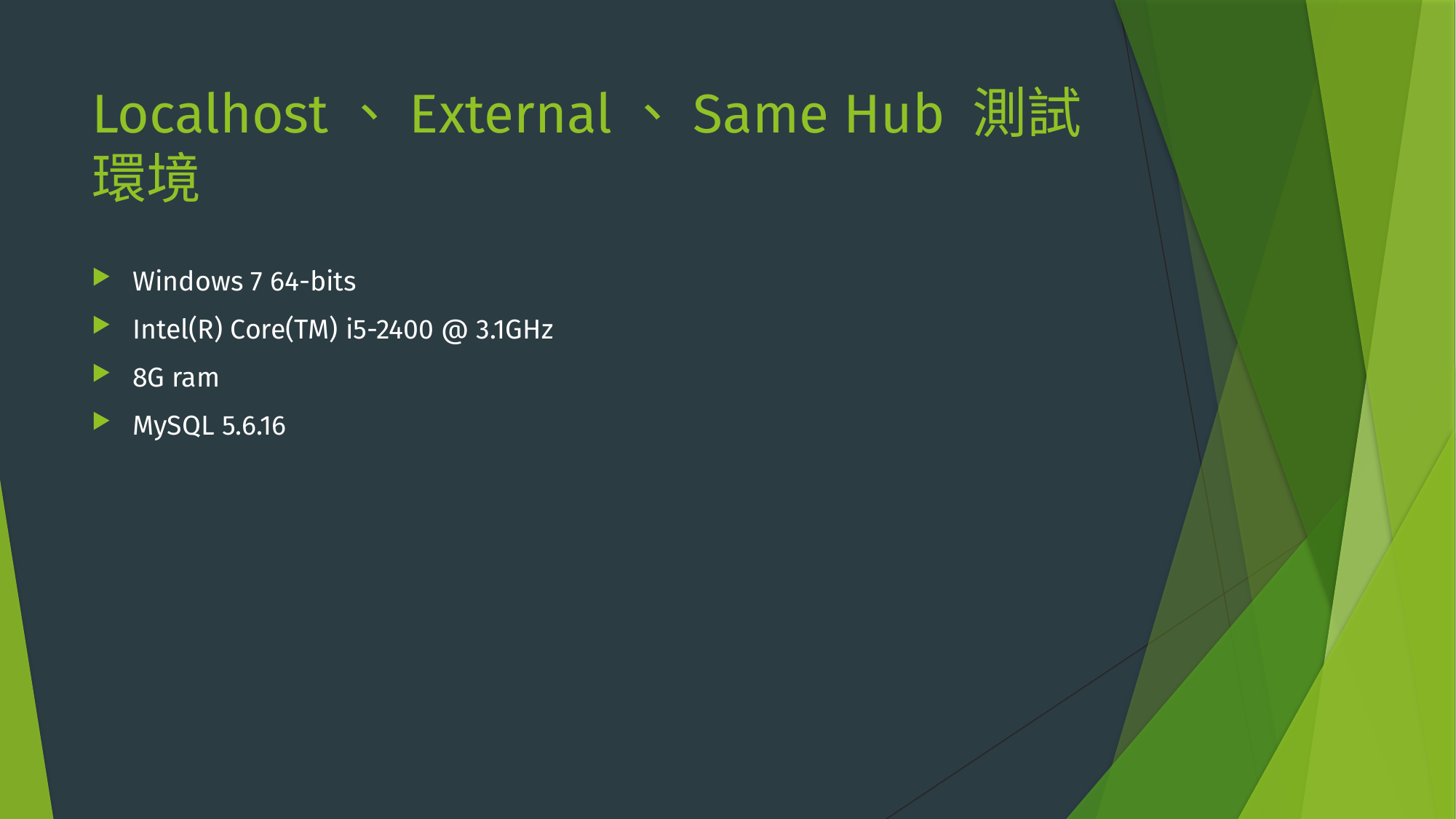

# Localhost、External、Same Hub 測試環境
Windows 7 64-bits
Intel(R) Core(TM) i5-2400 @ 3.1GHz
8G ram
MySQL 5.6.16